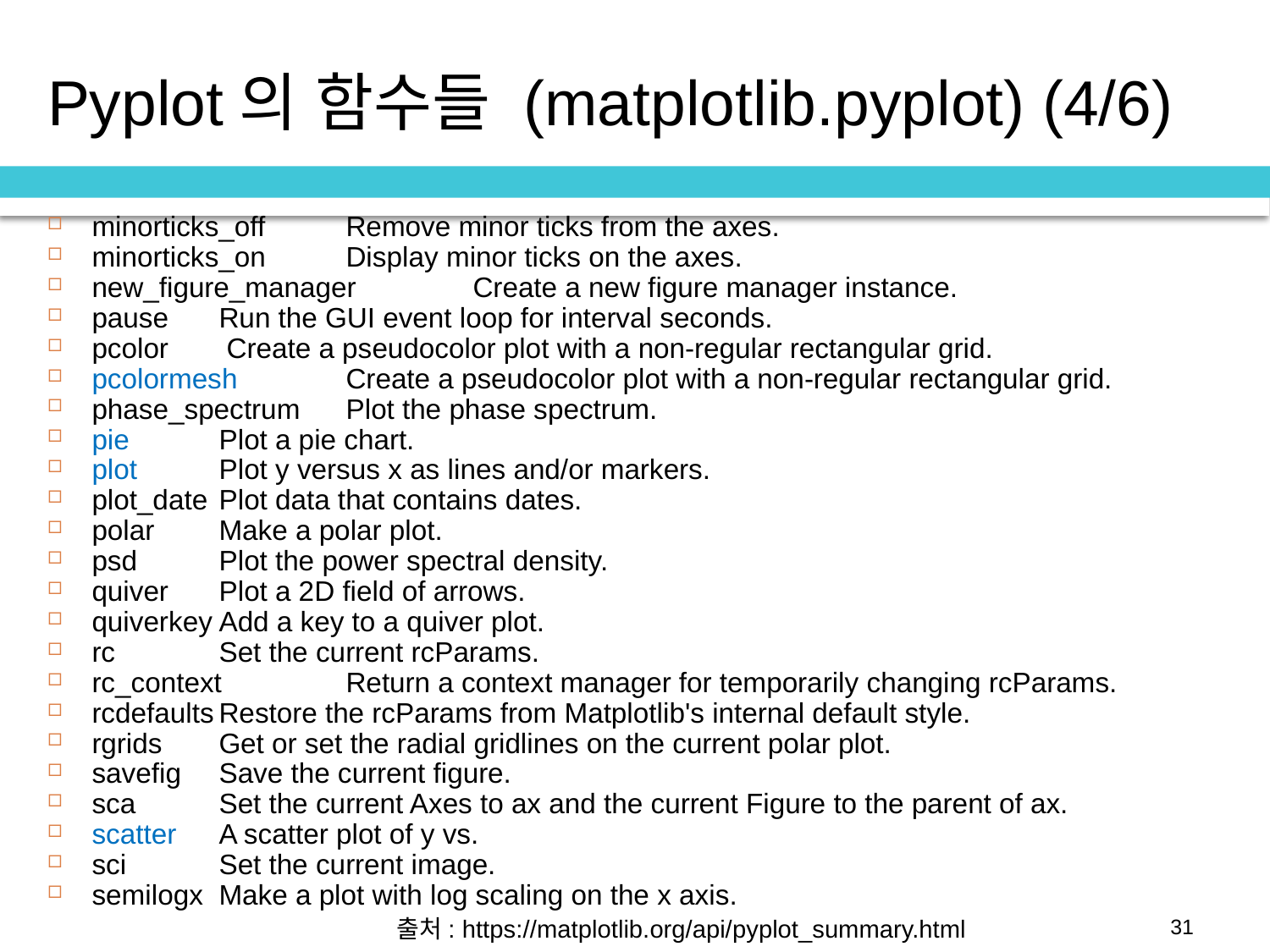

# Pyplot의 함수들 (matplotlib.pyplot) (4/6)
minorticks_off	Remove minor ticks from the axes.
minorticks_on	Display minor ticks on the axes.
new_figure_manager	Create a new figure manager instance.
pause	Run the GUI event loop for interval seconds.
pcolor	 Create a pseudocolor plot with a non-regular rectangular grid.
pcolormesh	Create a pseudocolor plot with a non-regular rectangular grid.
phase_spectrum	Plot the phase spectrum.
pie	Plot a pie chart.
plot	Plot y versus x as lines and/or markers.
plot_date	Plot data that contains dates.
polar	Make a polar plot.
psd	Plot the power spectral density.
quiver	Plot a 2D field of arrows.
quiverkey	Add a key to a quiver plot.
rc	Set the current rcParams.
rc_context	Return a context manager for temporarily changing rcParams.
rcdefaults	Restore the rcParams from Matplotlib's internal default style.
rgrids	Get or set the radial gridlines on the current polar plot.
savefig	Save the current figure.
sca	Set the current Axes to ax and the current Figure to the parent of ax.
scatter	A scatter plot of y vs.
sci	Set the current image.
semilogx	Make a plot with log scaling on the x axis.
출처: https://matplotlib.org/api/pyplot_summary.html
31